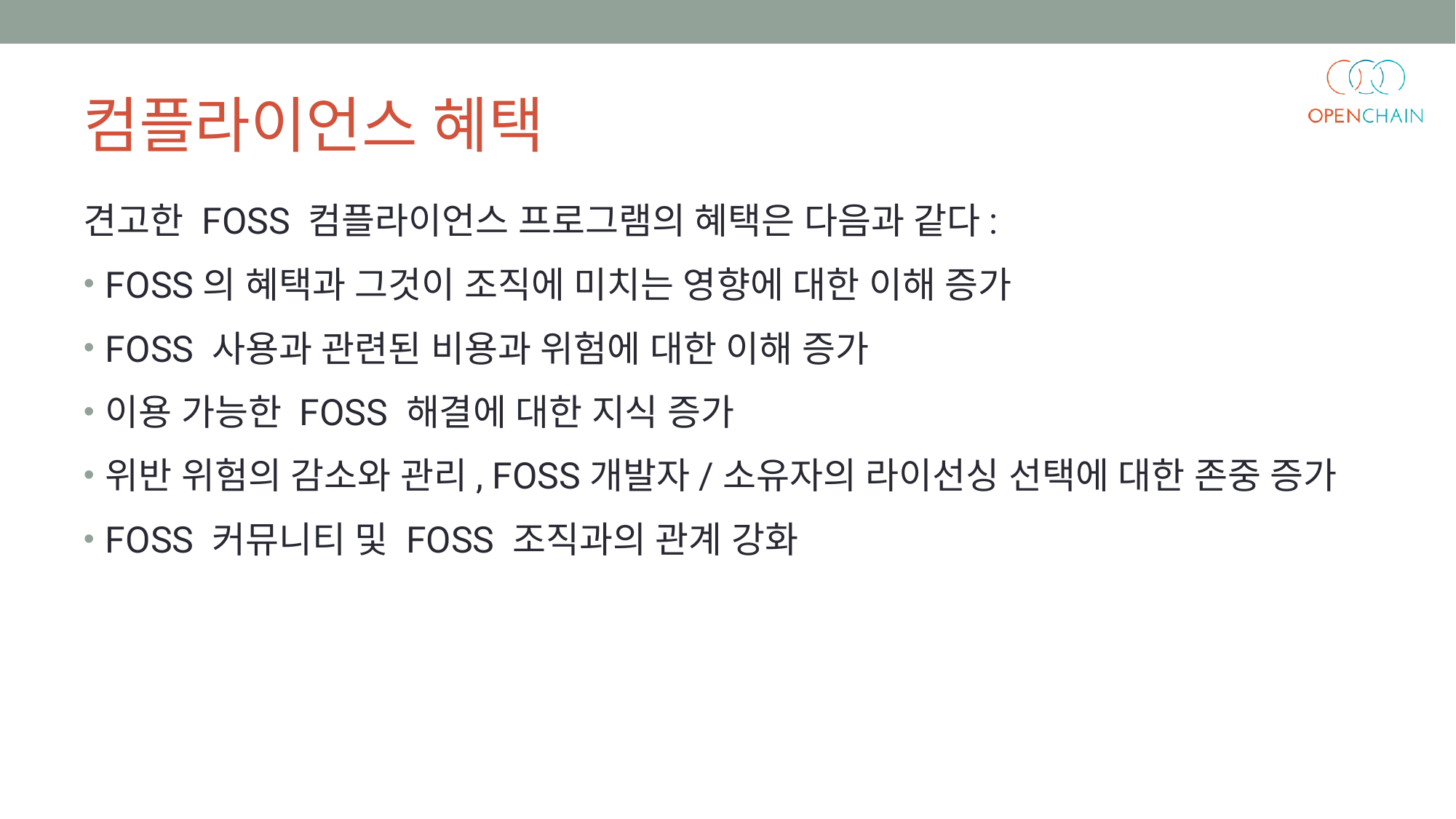

# 컴플라이언스 혜택
견고한 FOSS 컴플라이언스 프로그램의 혜택은 다음과 같다:
FOSS의 혜택과 그것이 조직에 미치는 영향에 대한 이해 증가
FOSS 사용과 관련된 비용과 위험에 대한 이해 증가
이용 가능한 FOSS 해결에 대한 지식 증가
위반 위험의 감소와 관리, FOSS개발자/소유자의 라이선싱 선택에 대한 존중 증가
FOSS 커뮤니티 및 FOSS 조직과의 관계 강화